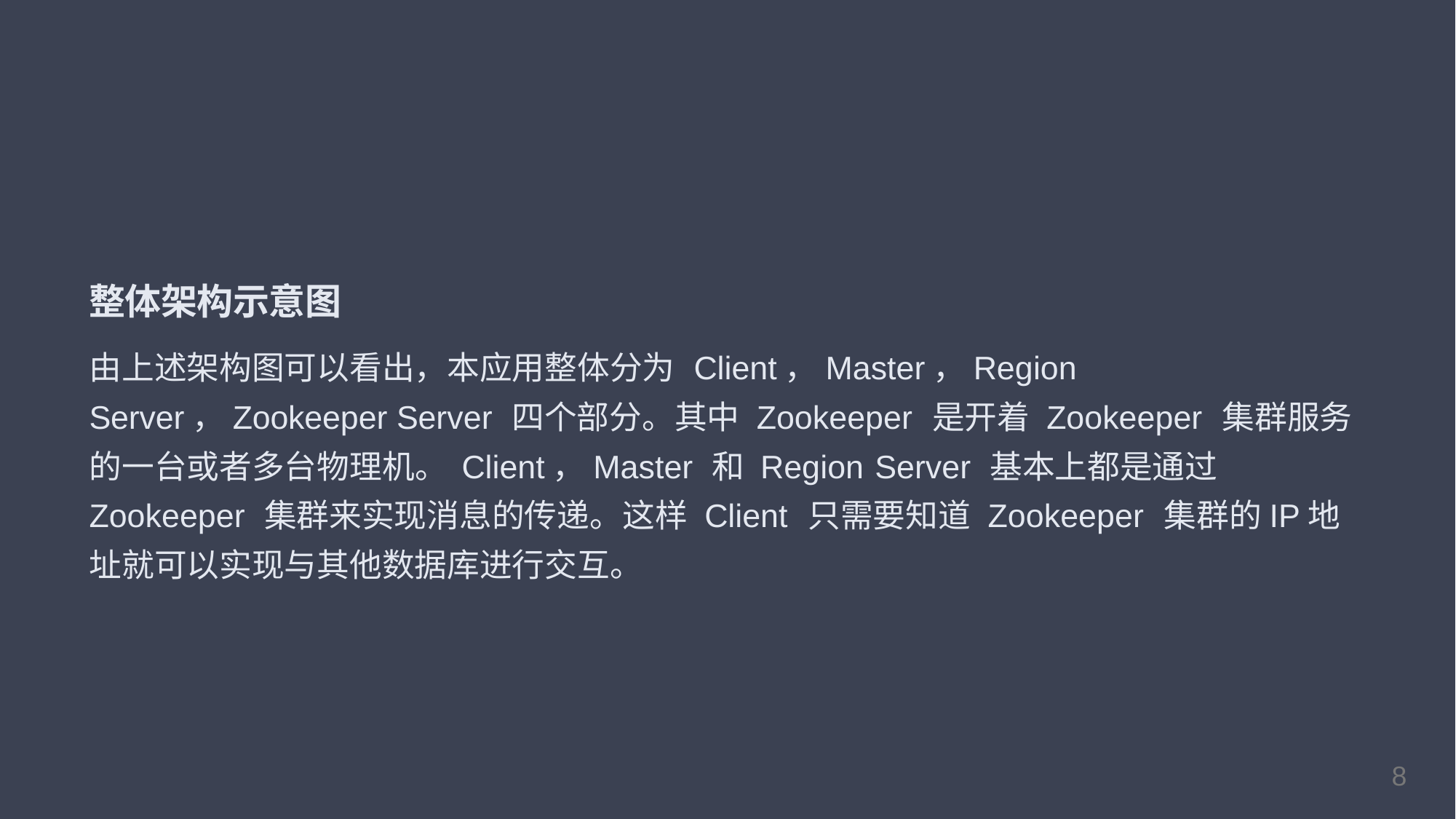

# 整体架构示意图
由上述架构图可以看出，本应用整体分为 Client，Master，Region Server，Zookeeper Server 四个部分。其中 Zookeeper 是开着 Zookeeper 集群服务的一台或者多台物理机。 Client，Master 和 Region Server 基本上都是通过 Zookeeper 集群来实现消息的传递。这样 Client 只需要知道 Zookeeper 集群的IP地址就可以实现与其他数据库进行交互。
8